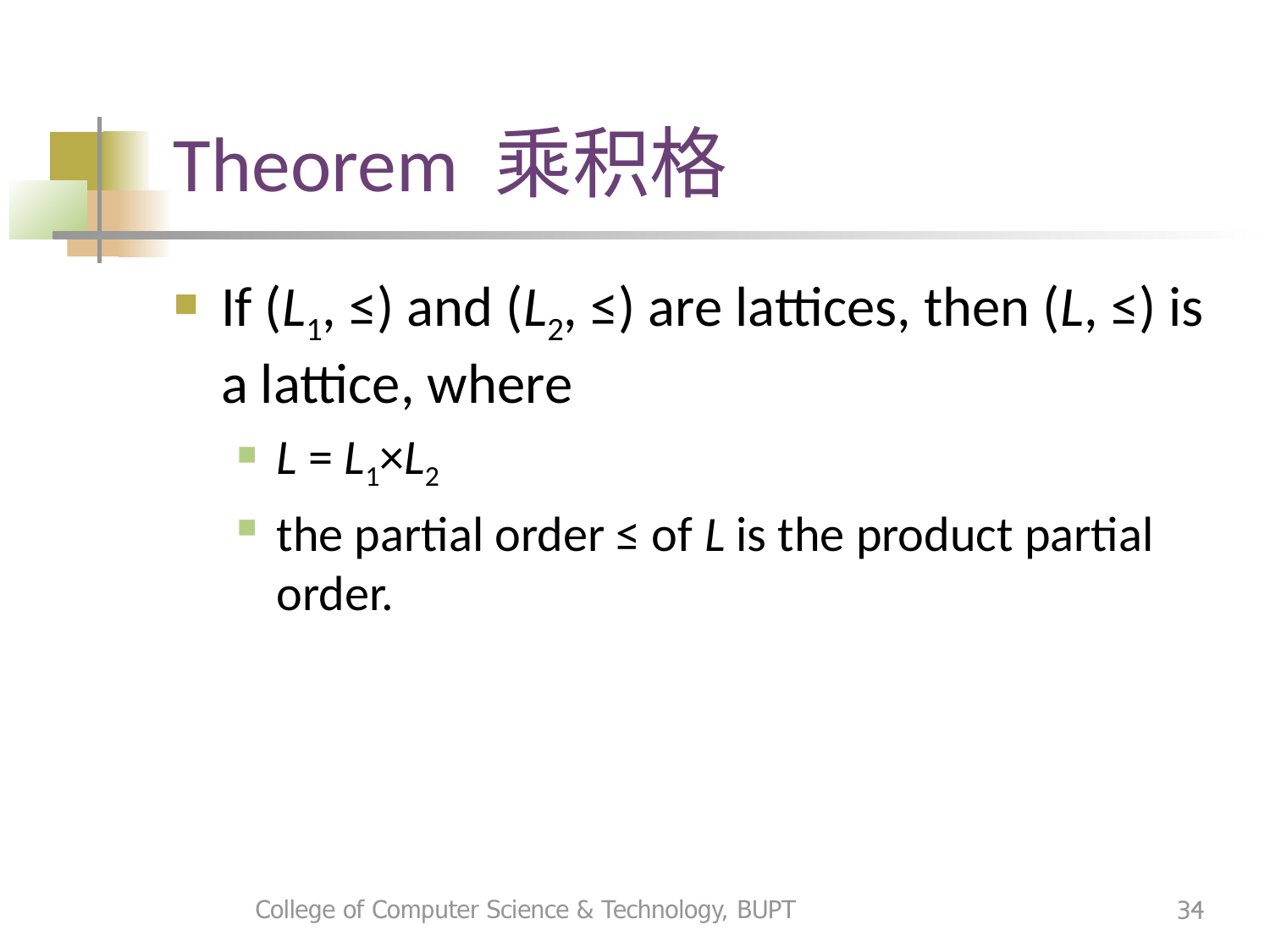

# Theorem 乘积格
If (L1, ≤) and (L2, ≤) are lattices, then (L, ≤) is a lattice, where
L = L1×L2
the partial order ≤ of L is the product partial order.
College of Computer Science & Technology, BUPT
34